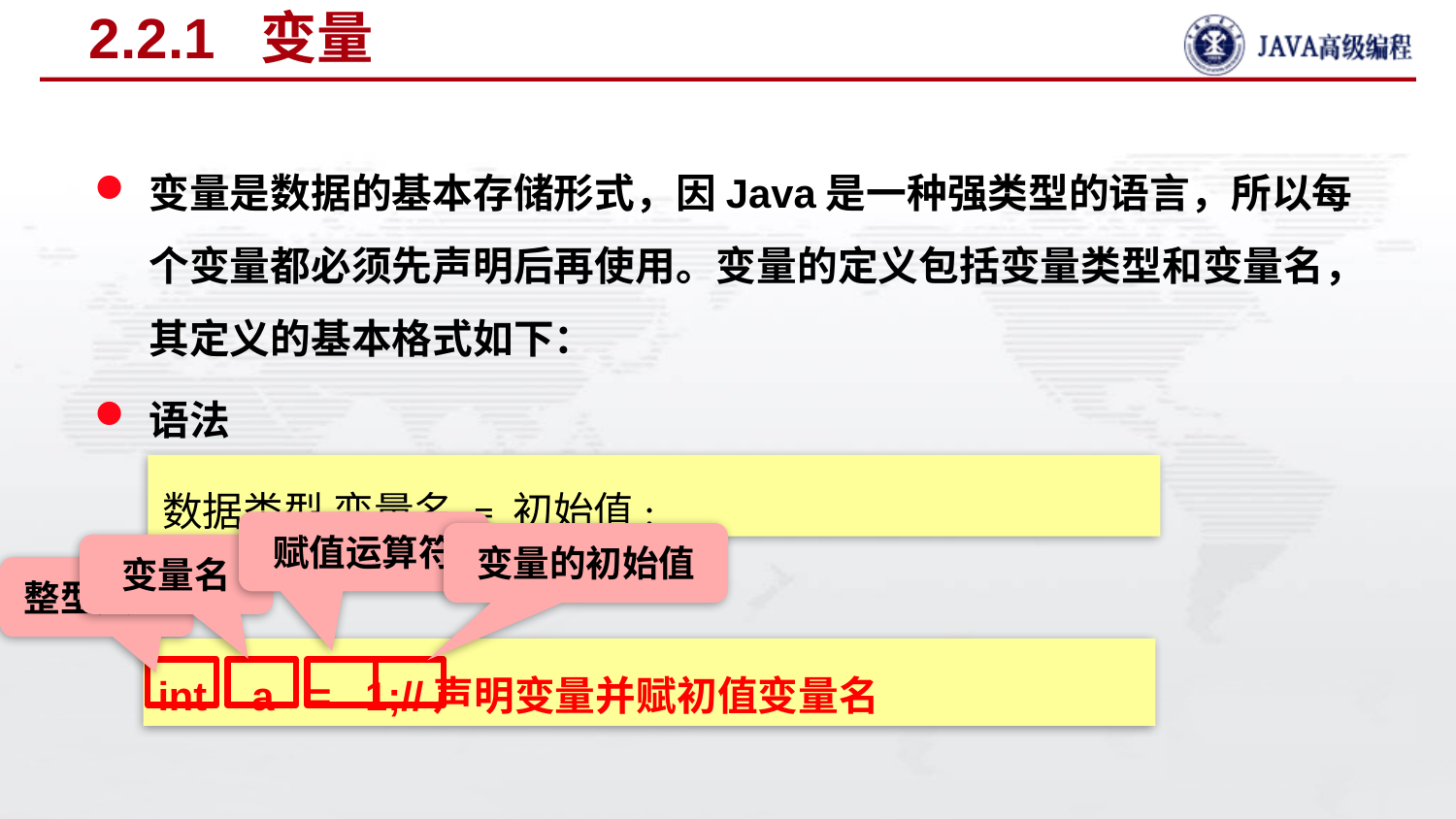

# 2.2.1  变量
变量是数据的基本存储形式，因Java是一种强类型的语言，所以每个变量都必须先声明后再使用。变量的定义包括变量类型和变量名，其定义的基本格式如下：
语法

示例
数据类型 变量名 = 初始值;
赋值运算符
变量的初始值
变量名
整型类型
int    a   =   1;//声明变量并赋初值变量名